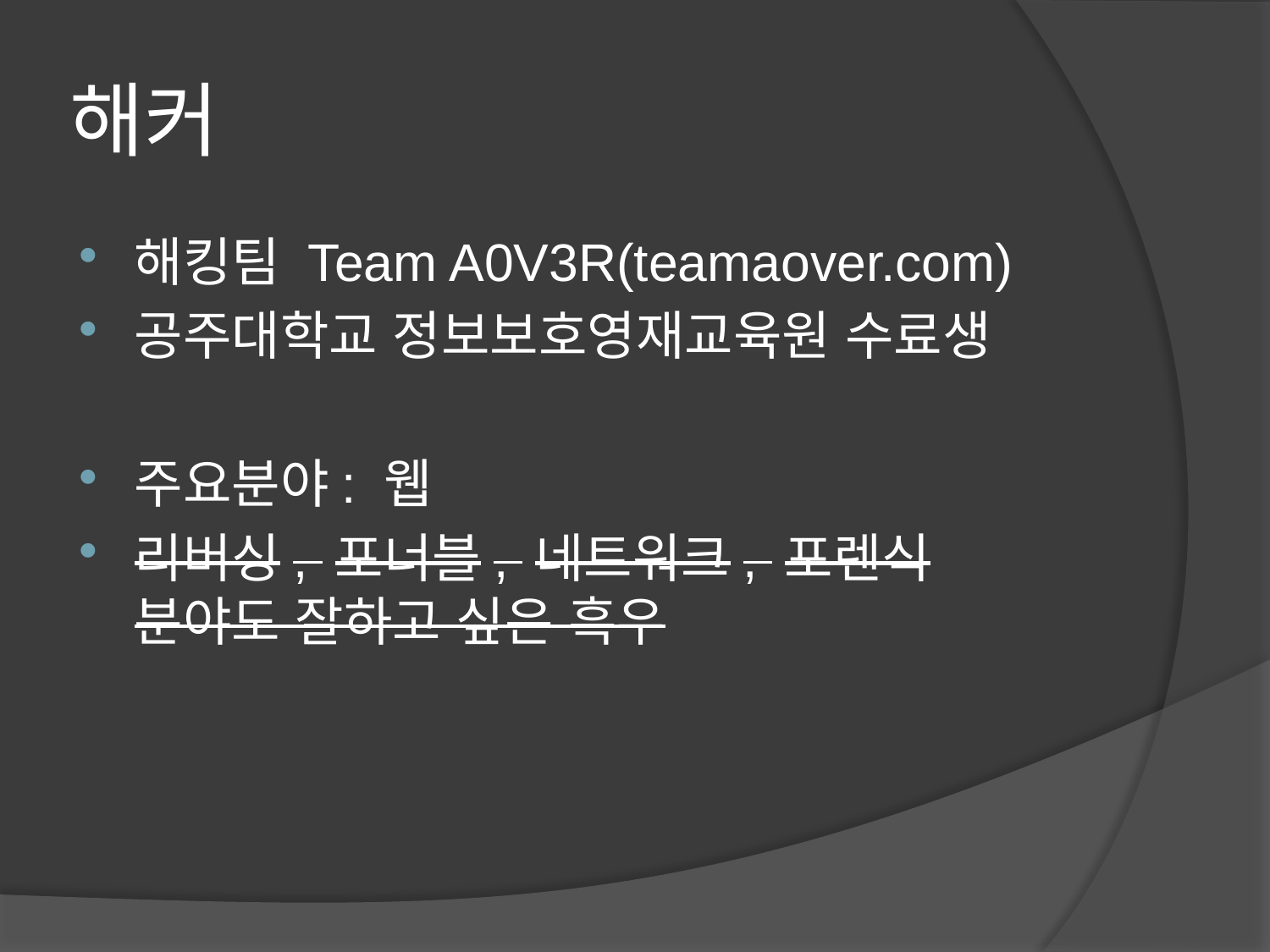

# 해커
해킹팀 Team A0V3R(teamaover.com)
공주대학교 정보보호영재교육원 수료생

주요분야: 웹
리버싱, 포너블, 네트워크, 포렌식 분야도 잘하고 싶은 흑우